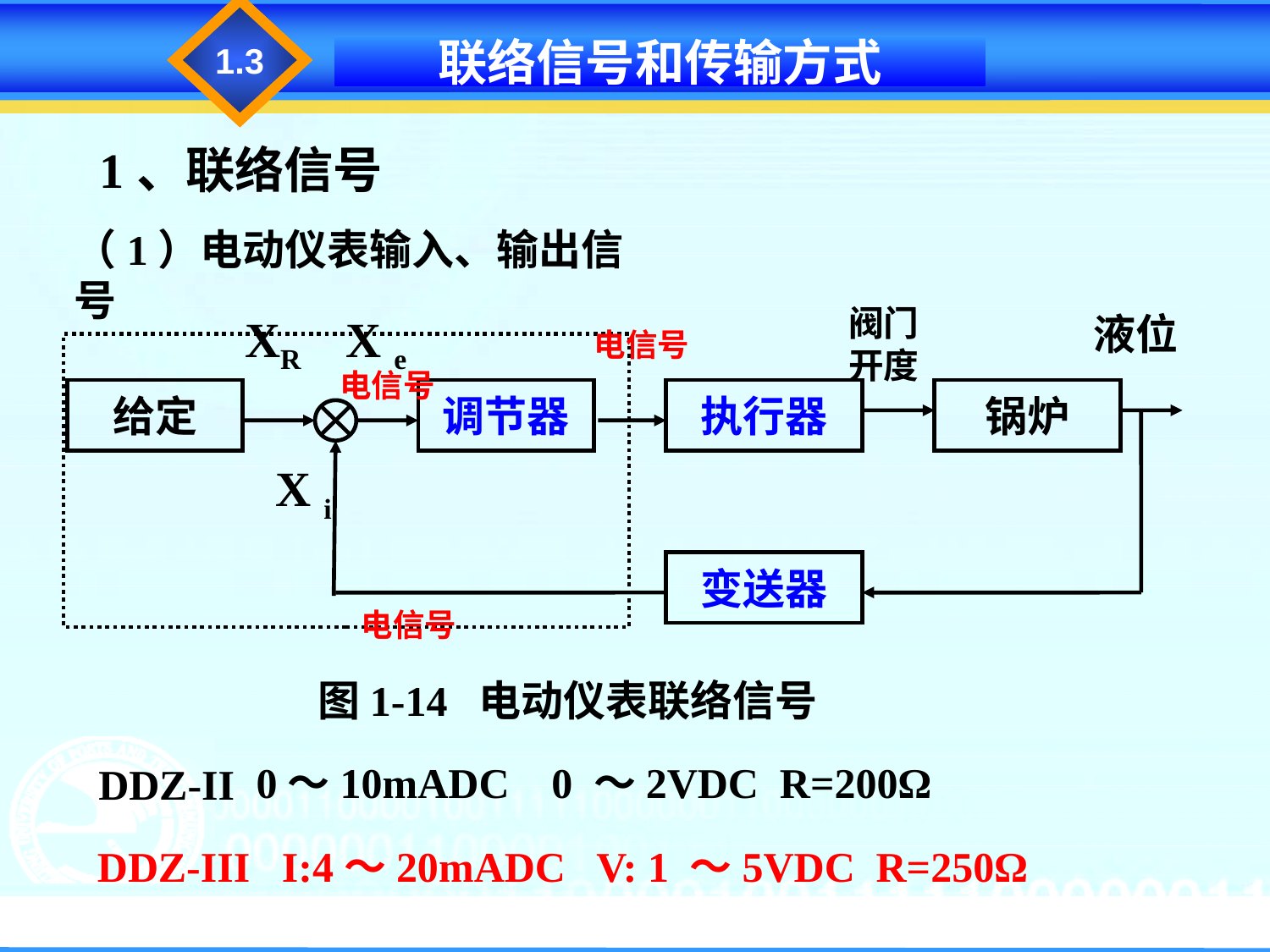

1.1
1.3
联络信号和传输方式
1、联络信号
（1）电动仪表输入、输出信号
阀门开度
XR
X e
液位

给定
调节器
执行器
锅炉

X i
变送器

电信号

电信号
电信号
图1-14  电动仪表联络信号
0～10mADC    0 ～2VDC  R=200Ω
DDZ-II
DDZ-III   I:4～20mADC   V: 1 ～5VDC  R=250Ω